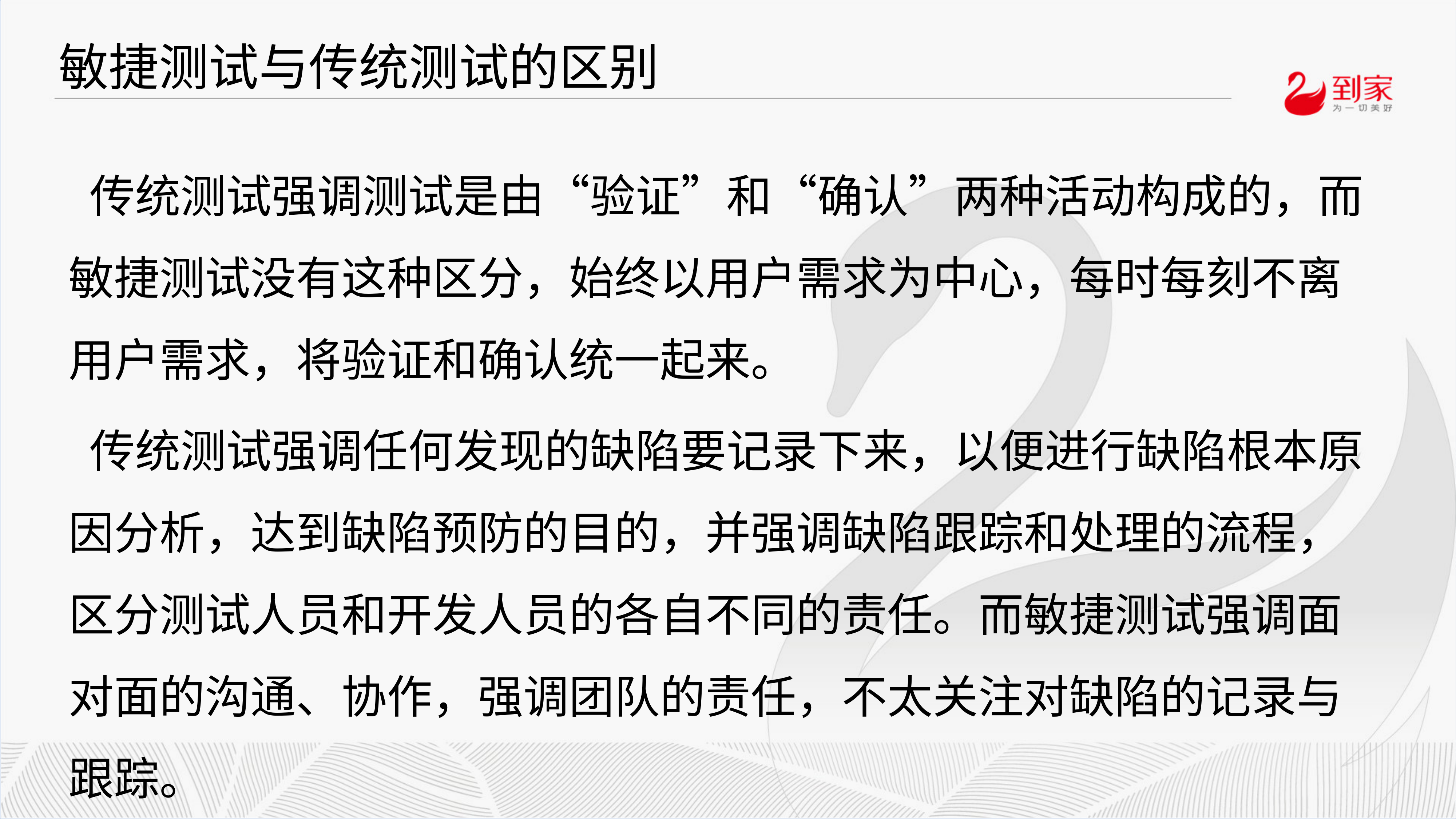

# 敏捷测试与传统测试的区别
 传统测试强调测试是由“验证”和“确认”两种活动构成的，而敏捷测试没有这种区分，始终以用户需求为中心，每时每刻不离用户需求，将验证和确认统一起来。
 传统测试强调任何发现的缺陷要记录下来，以便进行缺陷根本原因分析，达到缺陷预防的目的，并强调缺陷跟踪和处理的流程，区分测试人员和开发人员的各自不同的责任。而敏捷测试强调面对面的沟通、协作，强调团队的责任，不太关注对缺陷的记录与跟踪。